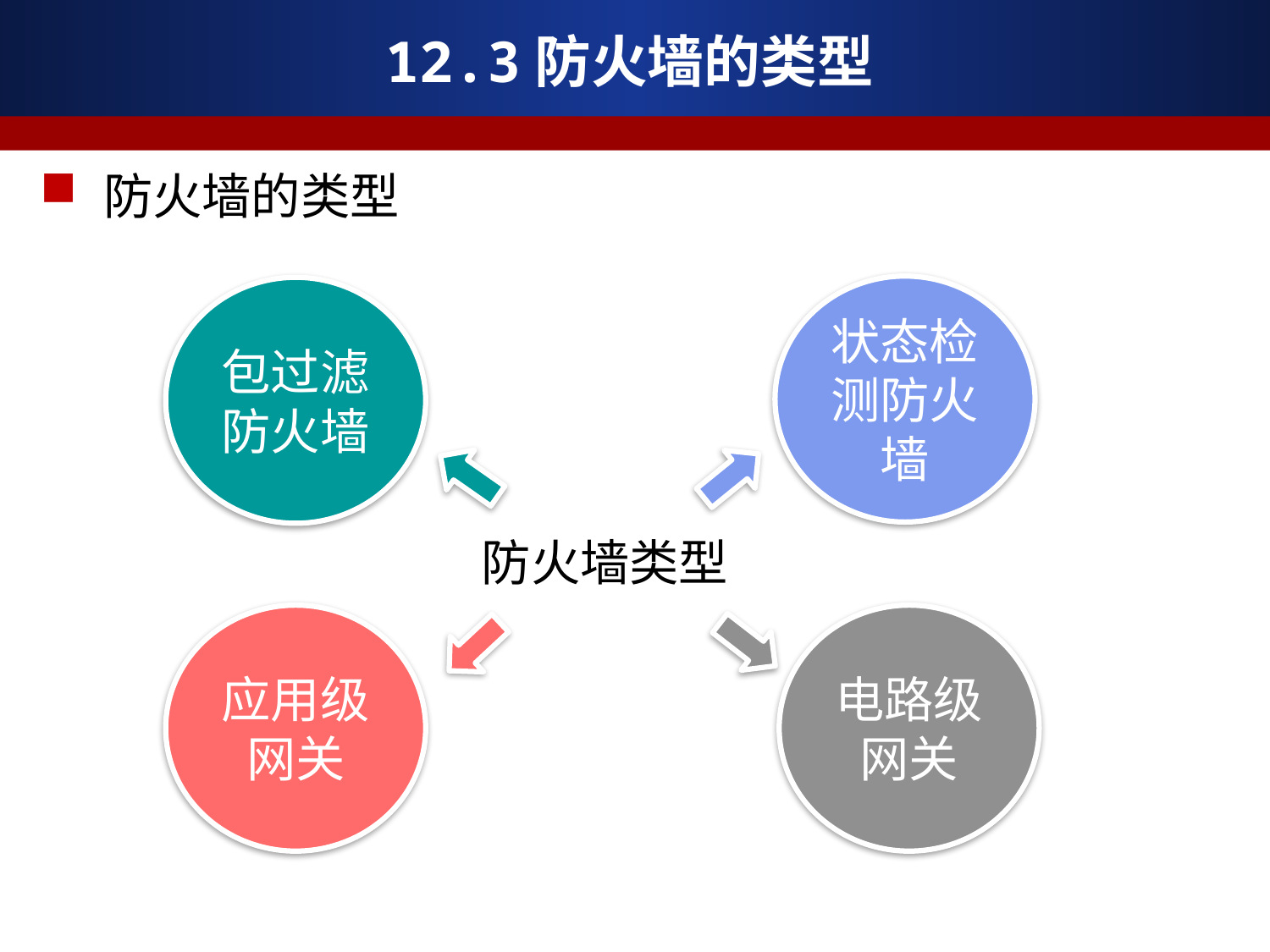

# 12.3防火墙的类型
防火墙的类型
状态检测防火墙
包过滤防火墙

防火墙类型
应用级网关
电路级网关